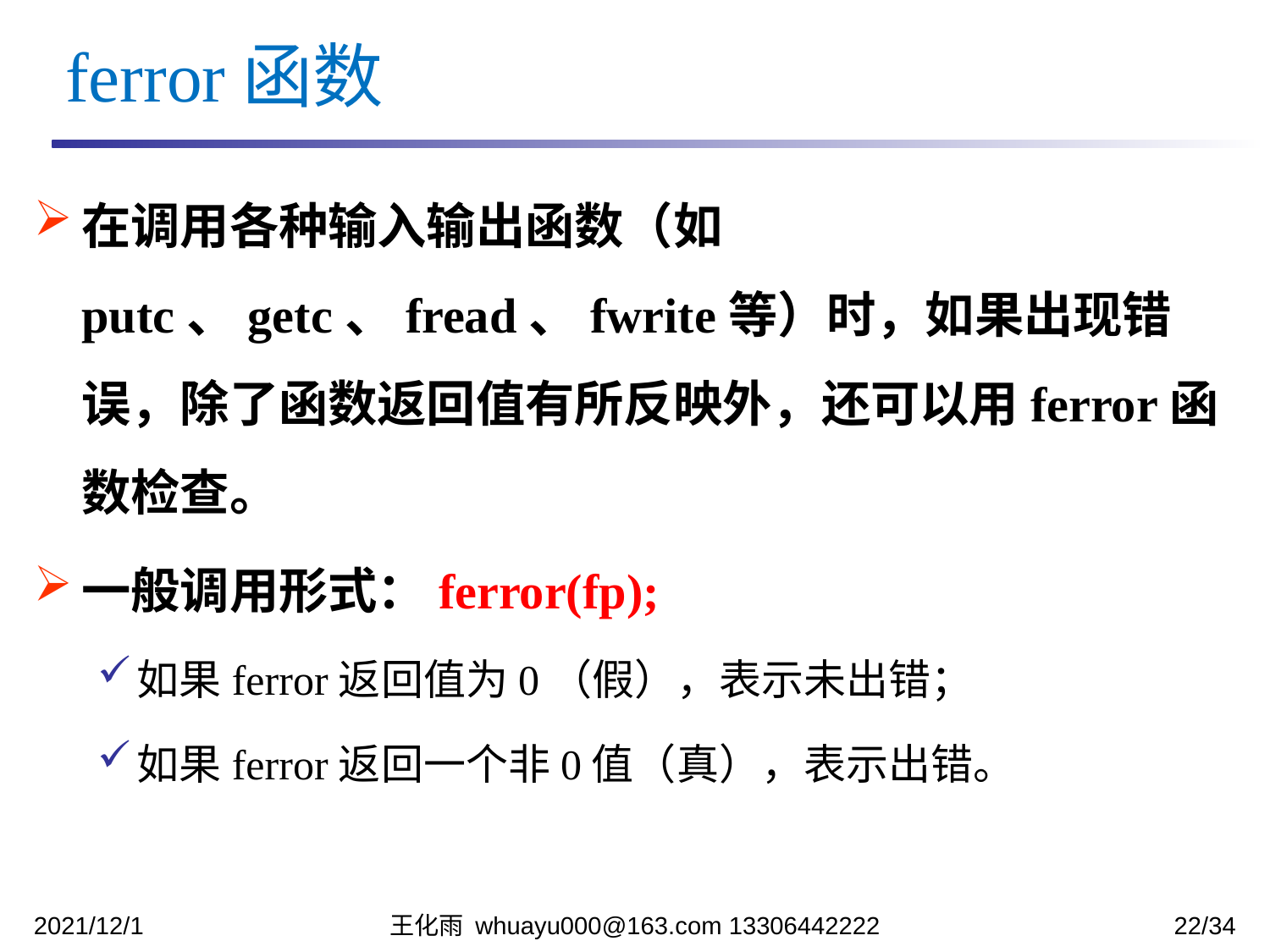

ferror函数
在调用各种输入输出函数（如putc、getc、fread、fwrite等）时，如果出现错误，除了函数返回值有所反映外，还可以用ferror函数检查。
一般调用形式：ferror(fp);
如果ferror返回值为0（假），表示未出错；
如果ferror返回一个非0值（真），表示出错。

2021/12/1
王化雨 whuayu000@163.com 13306442222
22/34